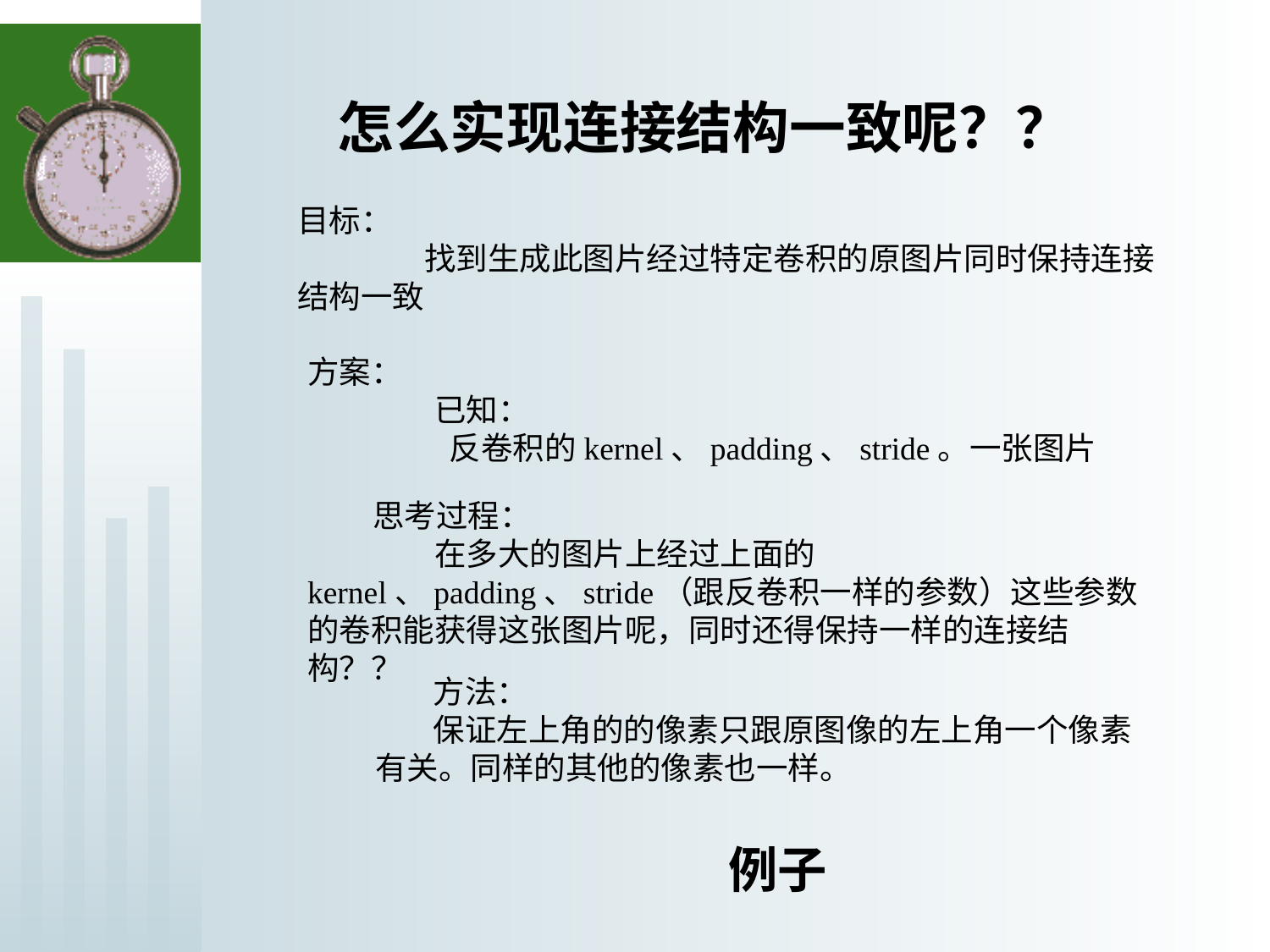

怎么实现连接结构一致呢？？
目标：
	找到生成此图片经过特定卷积的原图片同时保持连接结构一致
方案：
	已知：
	 反卷积的kernel、padding、stride。一张图片
        思考过程：
	在多大的图片上经过上面的kernel、padding、stride（跟反卷积一样的参数）这些参数的卷积能获得这张图片呢，同时还得保持一样的连接结构？？
       方法：
       保证左上角的的像素只跟原图像的左上角一个像素有关。同样的其他的像素也一样。

	     例子